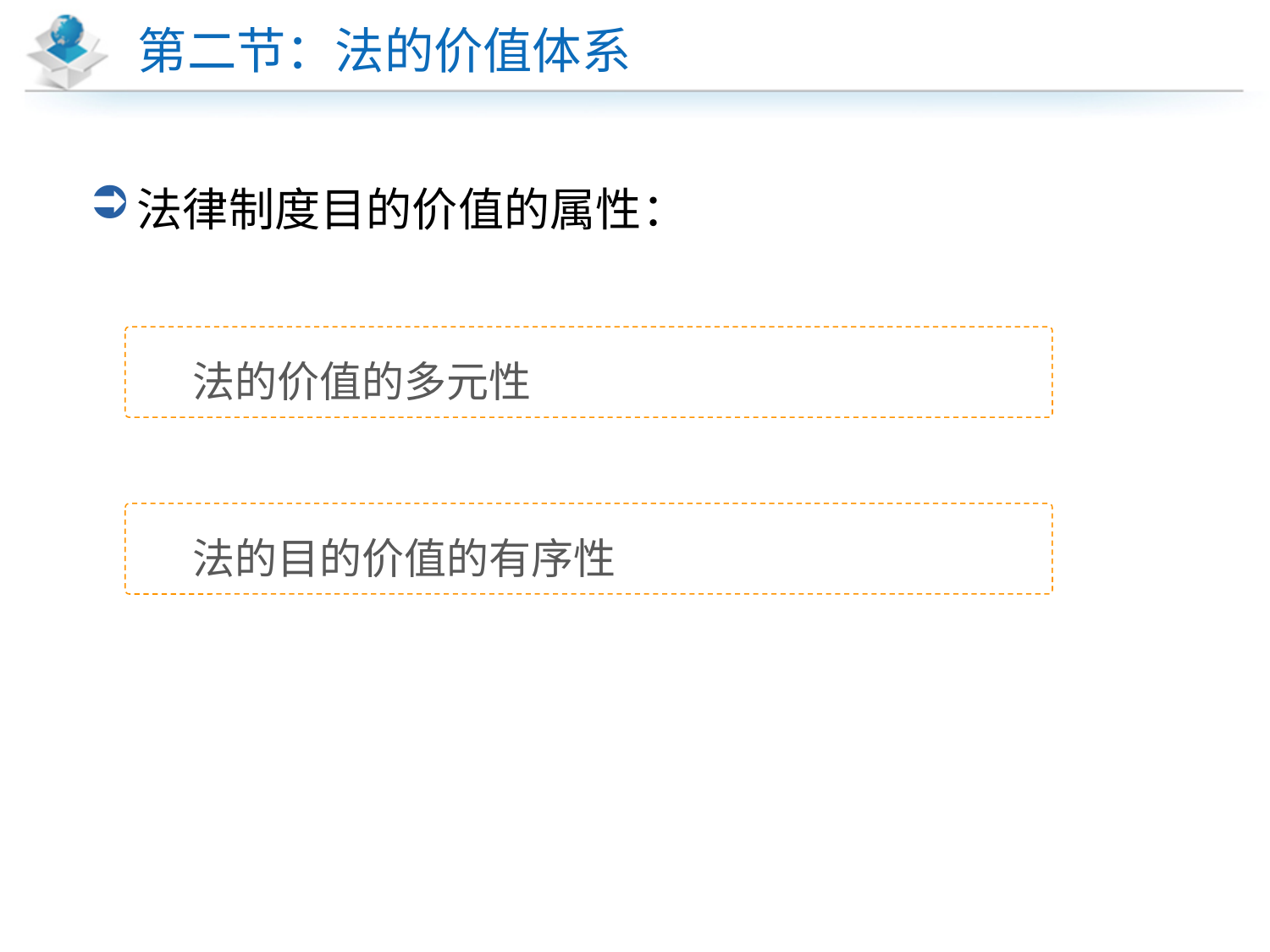

# 第二节：法的价值体系
法律制度目的价值的属性：

法的价值的多元性

法的目的价值的有序性